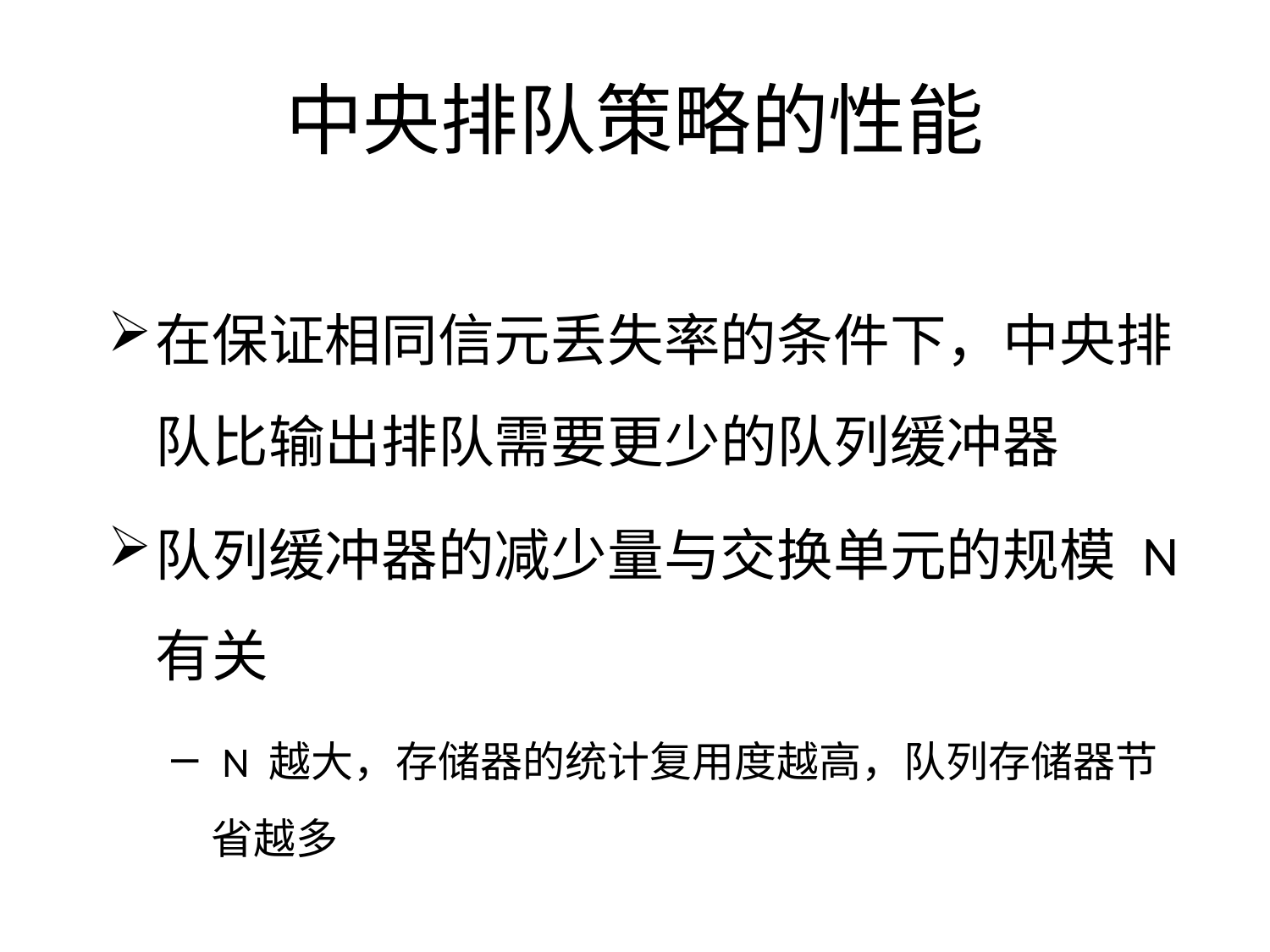

# 中央排队策略的性能
在保证相同信元丢失率的条件下，中央排队比输出排队需要更少的队列缓冲器
队列缓冲器的减少量与交换单元的规模 N 有关
 N 越大，存储器的统计复用度越高，队列存储器节省越多